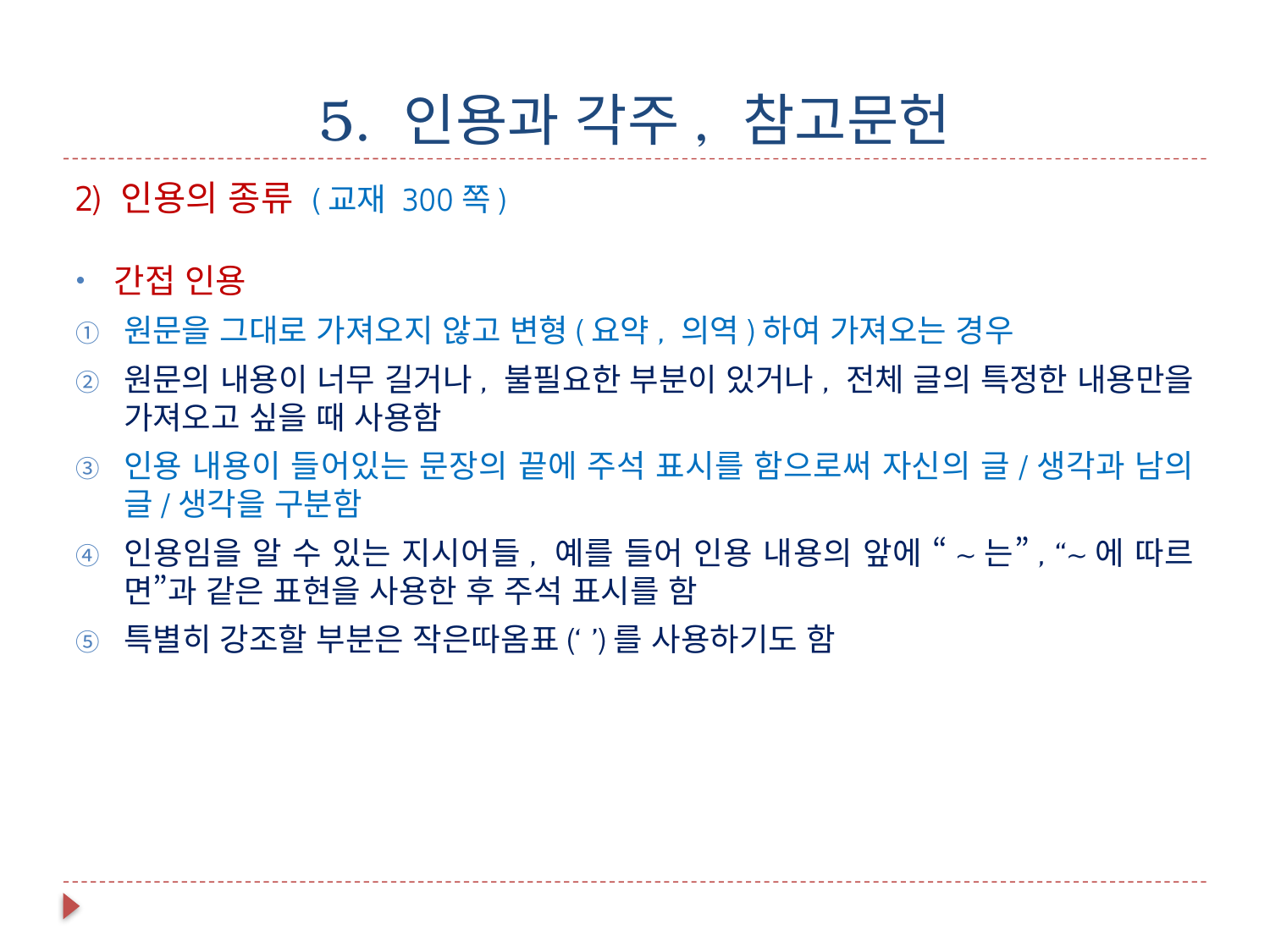

# 5. 인용과 각주, 참고문헌
2) 인용의 종류 (교재 300쪽)

간접 인용
원문을 그대로 가져오지 않고 변형(요약, 의역)하여 가져오는 경우
원문의 내용이 너무 길거나, 불필요한 부분이 있거나, 전체 글의 특정한 내용만을 가져오고 싶을 때 사용함
인용 내용이 들어있는 문장의 끝에 주석 표시를 함으로써 자신의 글/생각과 남의 글/생각을 구분함
인용임을 알 수 있는 지시어들, 예를 들어 인용 내용의 앞에 “~는”, “~에 따르면”과 같은 표현을 사용한 후 주석 표시를 함
특별히 강조할 부분은 작은따옴표(‘ ’)를 사용하기도 함